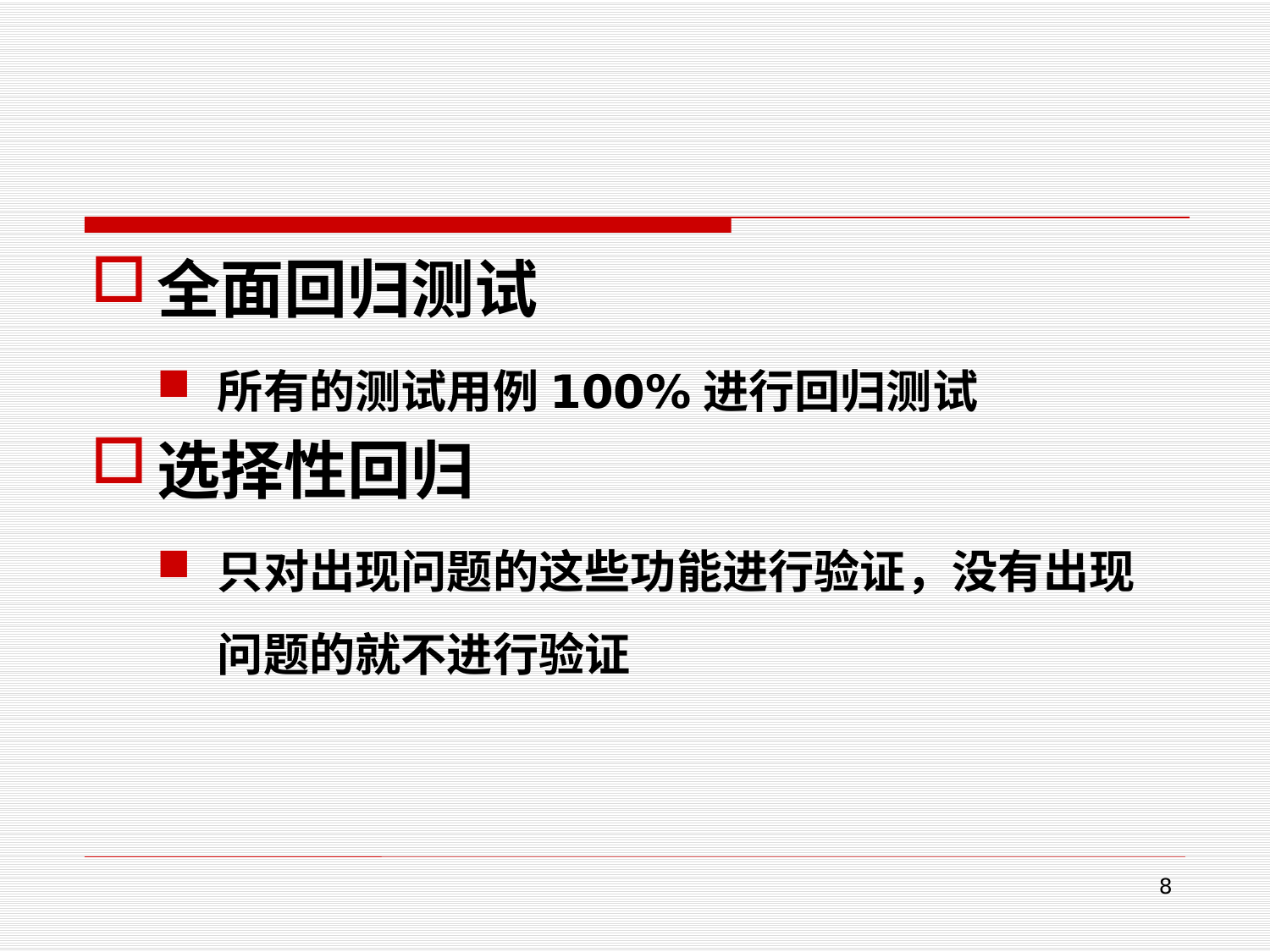

#
全面回归测试
所有的测试用例100%进行回归测试
选择性回归
只对出现问题的这些功能进行验证，没有出现问题的就不进行验证

8